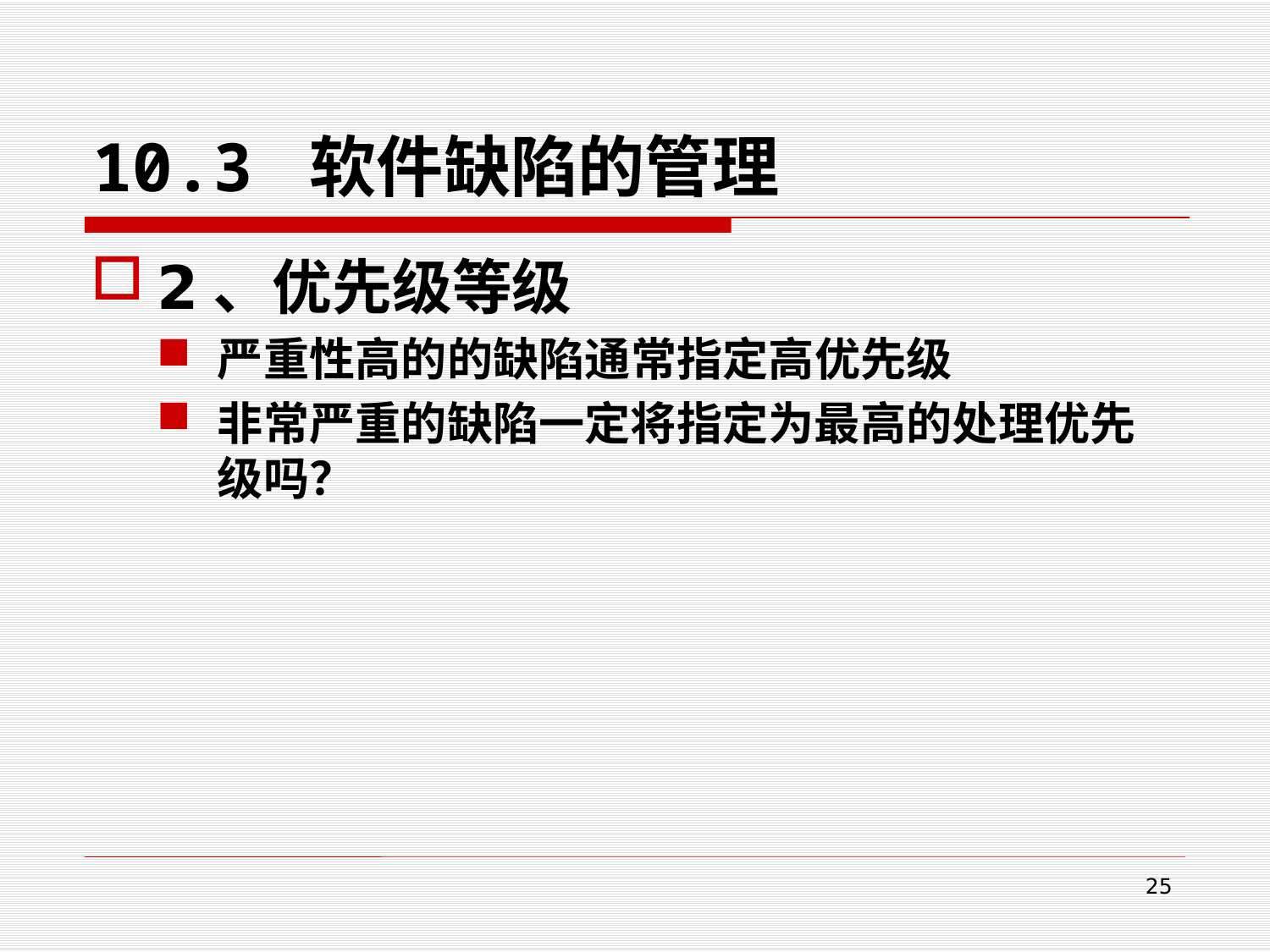

# 10.3 软件缺陷的管理
2、优先级等级
严重性高的的缺陷通常指定高优先级
非常严重的缺陷一定将指定为最高的处理优先级吗？
25